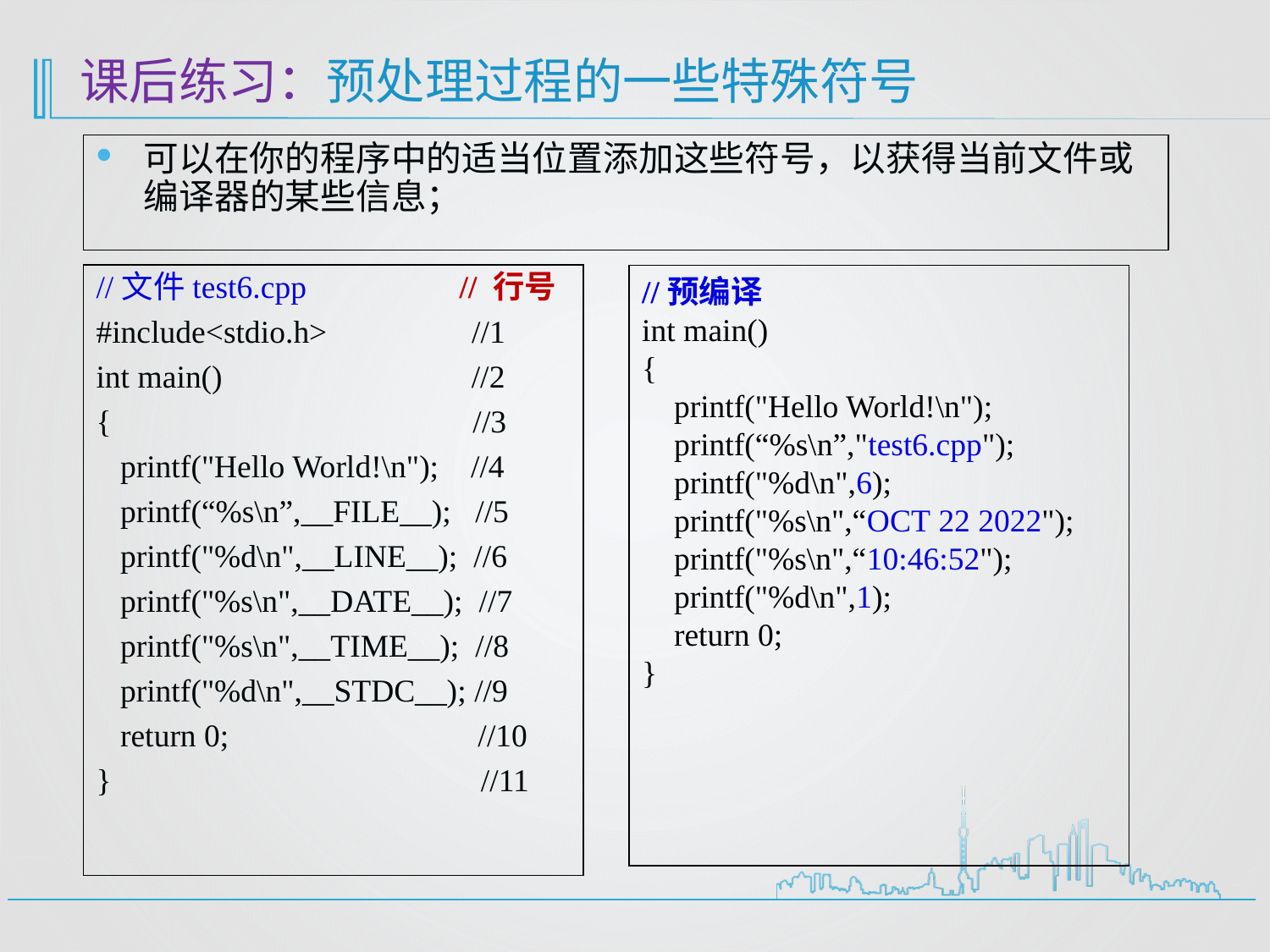

# 课后练习：预处理过程的一些特殊符号
可以在你的程序中的适当位置添加这些符号，以获得当前文件或编译器的某些信息；

//文件test6.cpp                   // 行号
#include<stdio.h>                  //1
int main()                               //2
{                                             //3
   printf("Hello World!\n");    //4
   printf(“%s\n”,__FILE__);   //5
   printf("%d\n",__LINE__);  //6
   printf("%s\n",__DATE__);  //7
   printf("%s\n",__TIME__);  //8
   printf("%d\n",__STDC__); //9
   return 0;                               //10
}                                              //11
//预编译
int main()
{
    printf("Hello World!\n");
    printf(“%s\n”,"test6.cpp");
    printf("%d\n",6);
    printf("%s\n",“OCT 22 2022");
    printf("%s\n",“10:46:52");
    printf("%d\n",1);
    return 0;
}